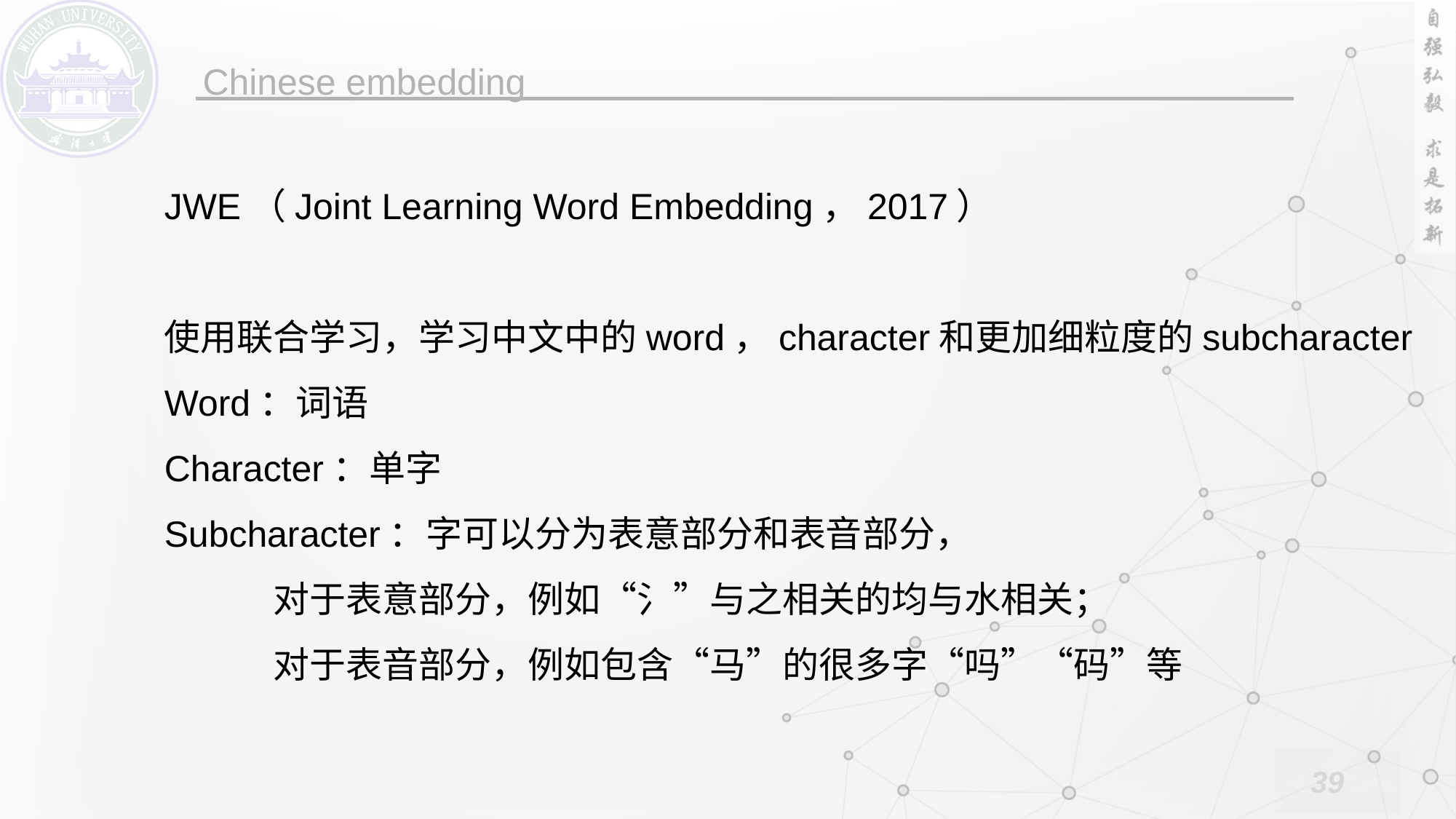

JWE（Joint Learning Word Embedding，2017）

使用联合学习，学习中文中的word，character和更加细粒度的subcharacter
Word：词语
Character：单字
Subcharacter：字可以分为表意部分和表音部分，
	对于表意部分，例如“氵”与之相关的均与水相关；
	对于表音部分，例如包含“马”的很多字“吗”“码”等
39